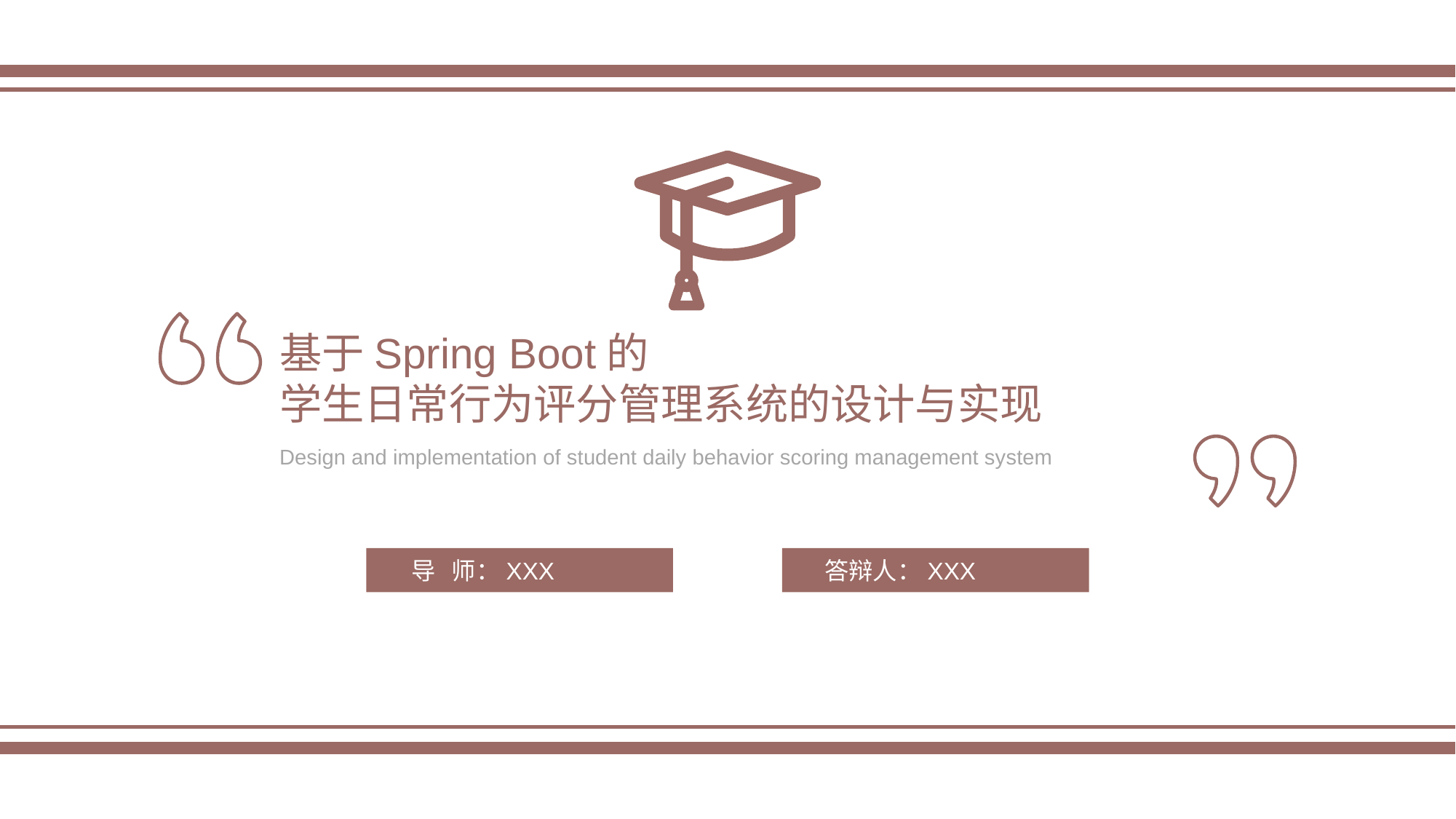

基于Spring Boot的
学生日常行为评分管理系统的设计与实现
Design and implementation of student daily behavior scoring management system

导   师：XXX
答辩人：XXX